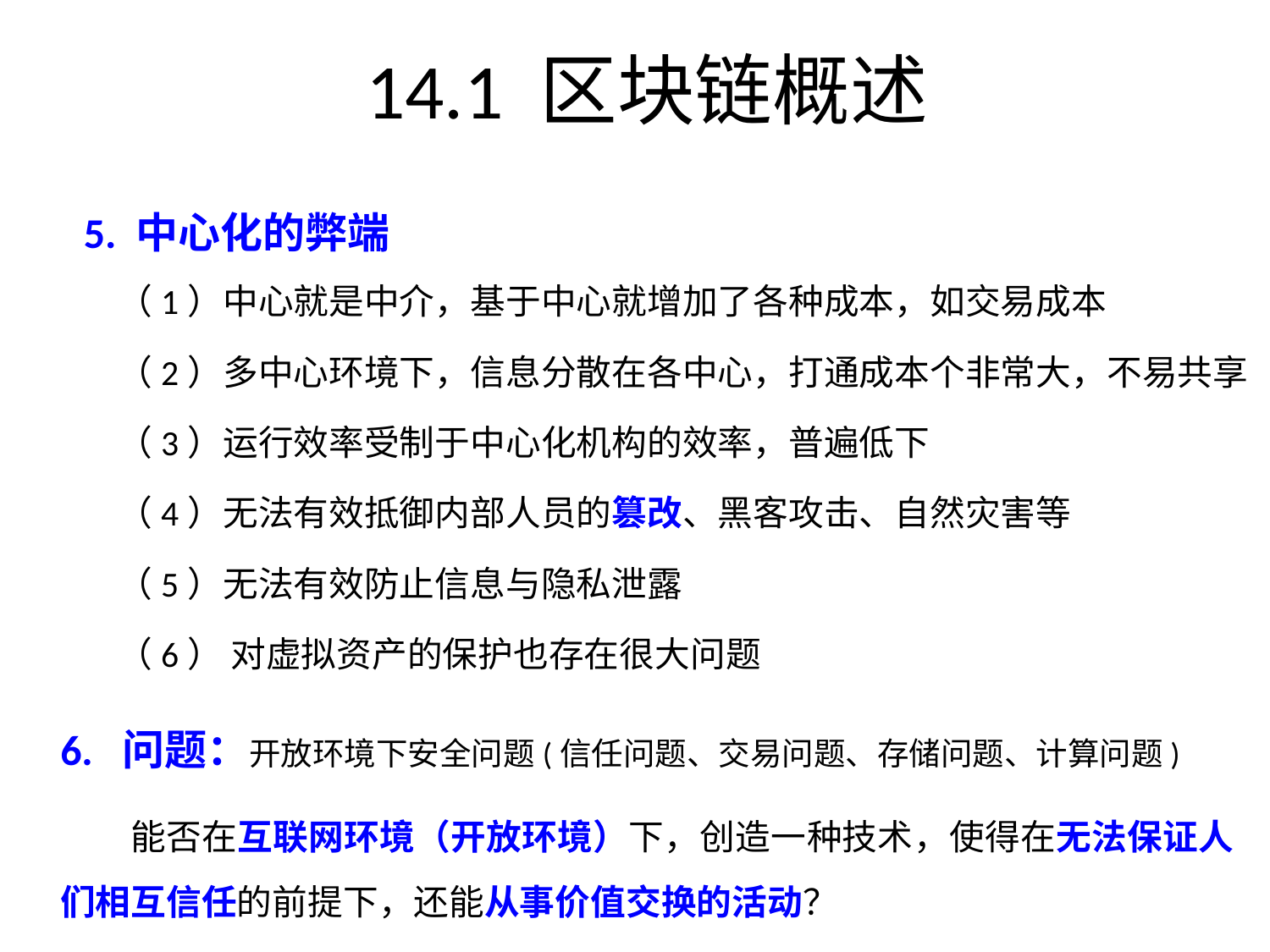

# 14.1 区块链概述
     5. 中心化的弊端
     （1）中心就是中介，基于中心就增加了各种成本，如交易成本
     （2）多中心环境下，信息分散在各中心，打通成本个非常大，不易共享
     （3）运行效率受制于中心化机构的效率，普遍低下
     （4）无法有效抵御内部人员的篡改、黑客攻击、自然灾害等
     （5）无法有效防止信息与隐私泄露
     （6） 对虚拟资产的保护也存在很大问题
     6.  问题：开放环境下安全问题(信任问题、交易问题、存储问题、计算问题)
           能否在互联网环境（开放环境）下，创造一种技术，使得在无法保证人们相互信任的前提下，还能从事价值交换的活动？